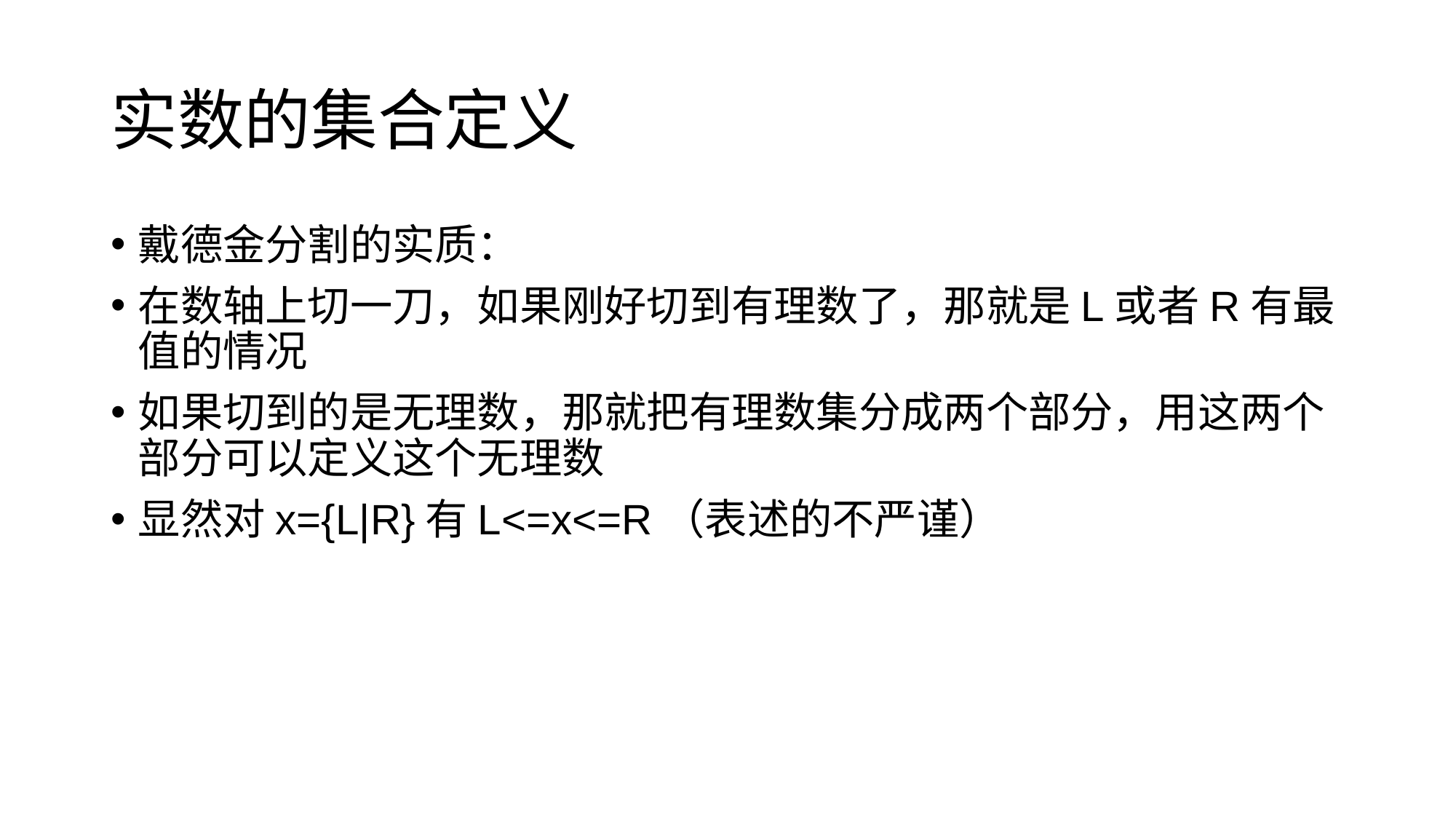

# 实数的集合定义
戴德金分割的实质：
在数轴上切一刀，如果刚好切到有理数了，那就是L或者R有最值的情况
如果切到的是无理数，那就把有理数集分成两个部分，用这两个部分可以定义这个无理数
显然对x={L|R}有L<=x<=R（表述的不严谨）